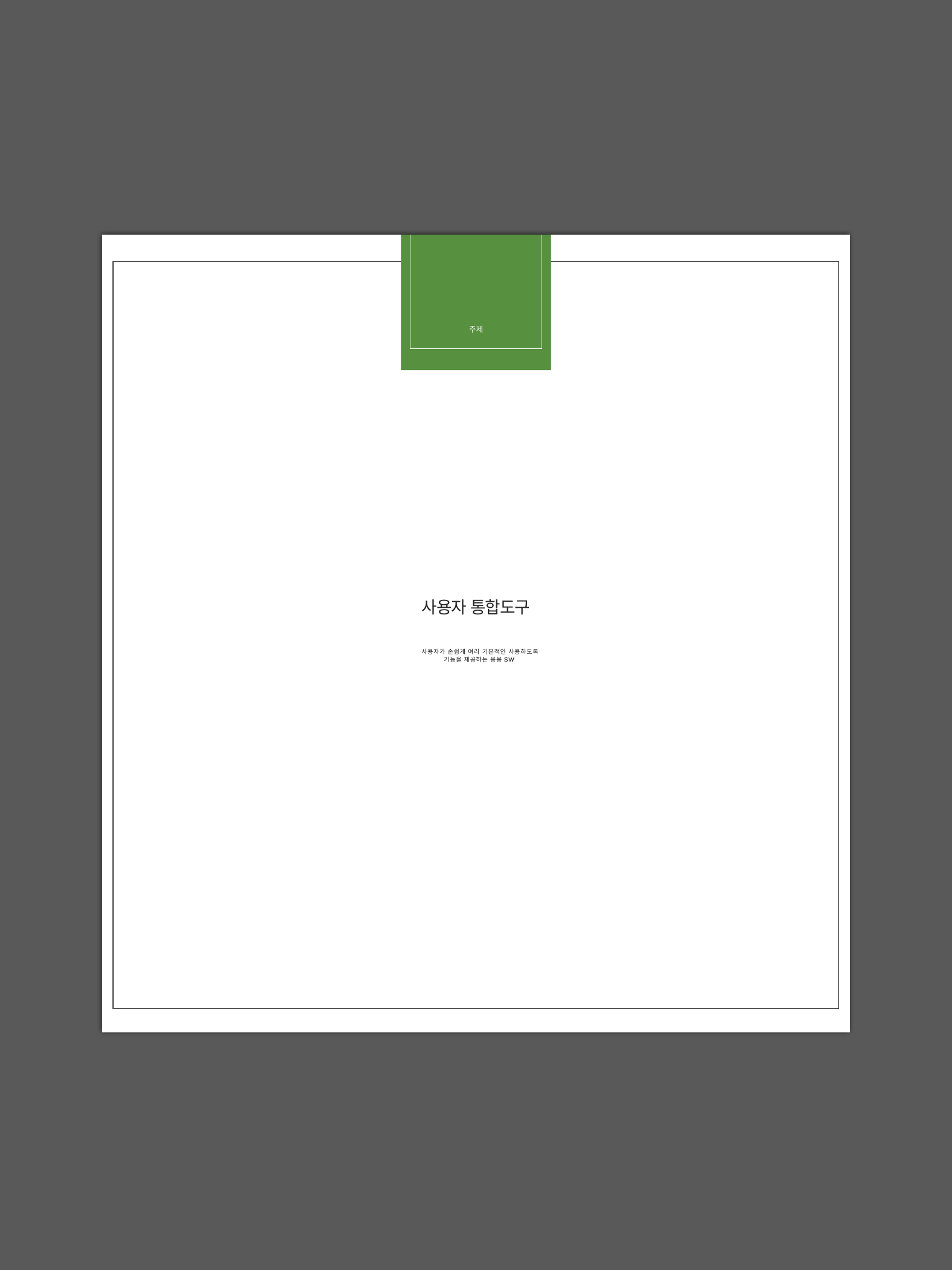

주제
# 사용자 통합도구
사용자가 손쉽게 여러 기본적인 사용하도록
기능을 제공하는 응용SW